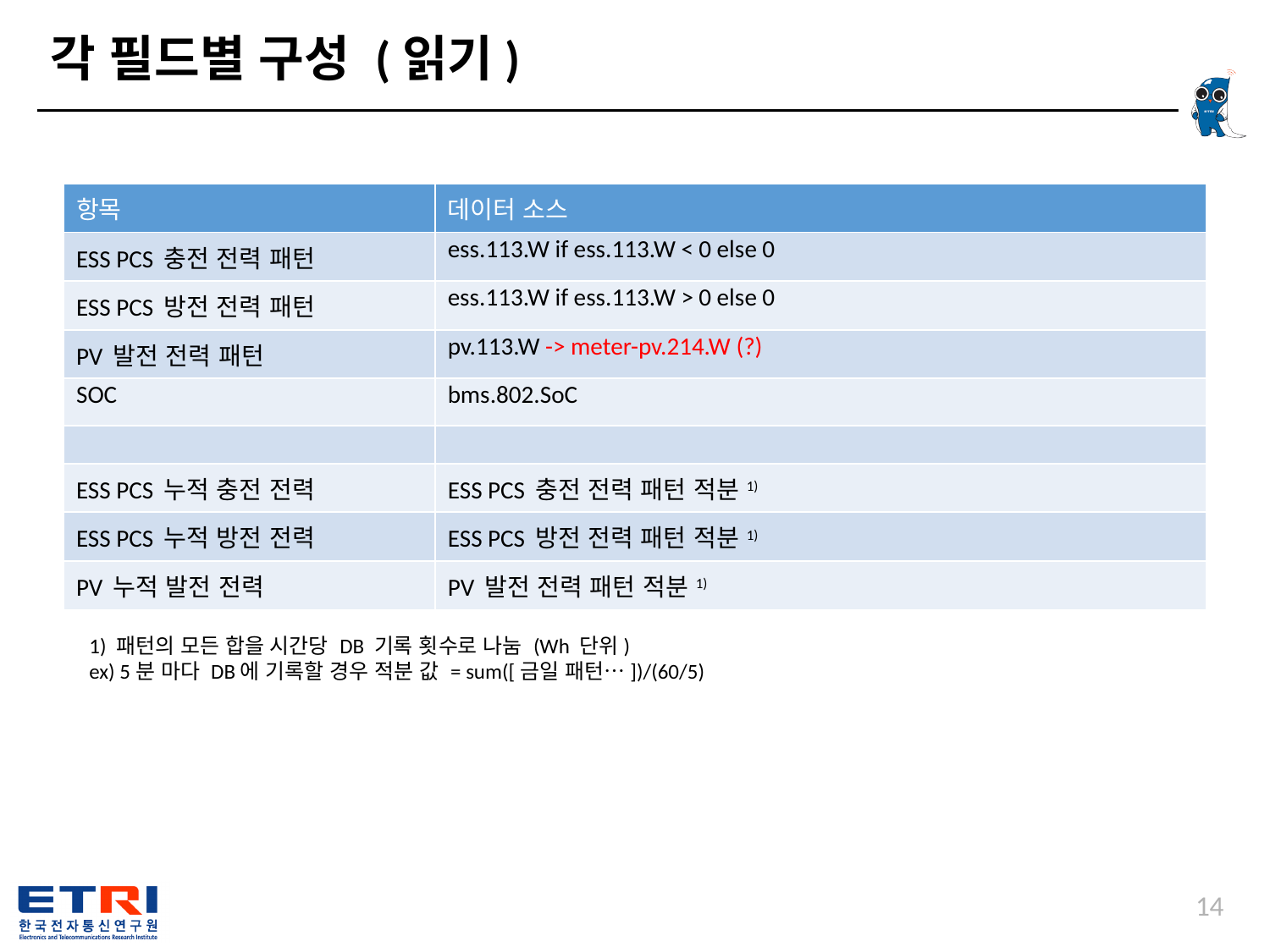

# 각 필드별 구성 (읽기)
| 항목 | 데이터 소스 |
| --- | --- |
| ESS PCS 충전 전력 패턴 | ess.113.W if ess.113.W < 0 else 0 |
| ESS PCS 방전 전력 패턴 | ess.113.W if ess.113.W > 0 else 0 |
| PV 발전 전력 패턴 | pv.113.W -> meter-pv.214.W (?) |
| SOC | bms.802.SoC |
|  |  |
| ESS PCS 누적 충전 전력 | ESS PCS 충전 전력 패턴 적분1) |
| ESS PCS 누적 방전 전력 | ESS PCS 방전 전력 패턴 적분1) |
| PV 누적 발전 전력 | PV 발전 전력 패턴 적분1) |
1) 패턴의 모든 합을 시간당 DB 기록 횟수로 나눔 (Wh 단위)
ex) 5분 마다 DB에 기록할 경우 적분 값 = sum([금일 패턴…])/(60/5)
14